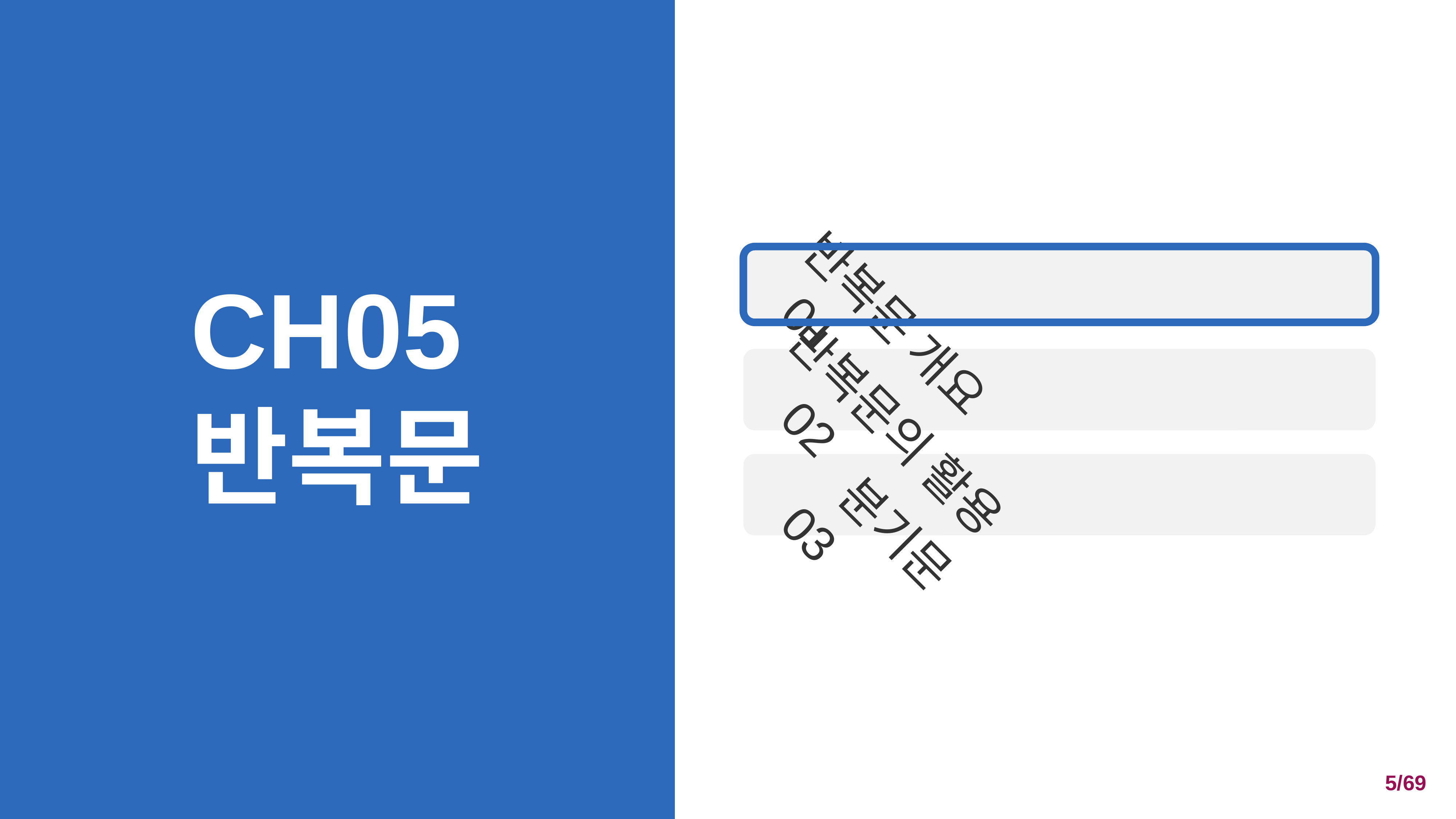

01
반복문 개요

02
반복문의 활용

03
분기문

CH05
반복문